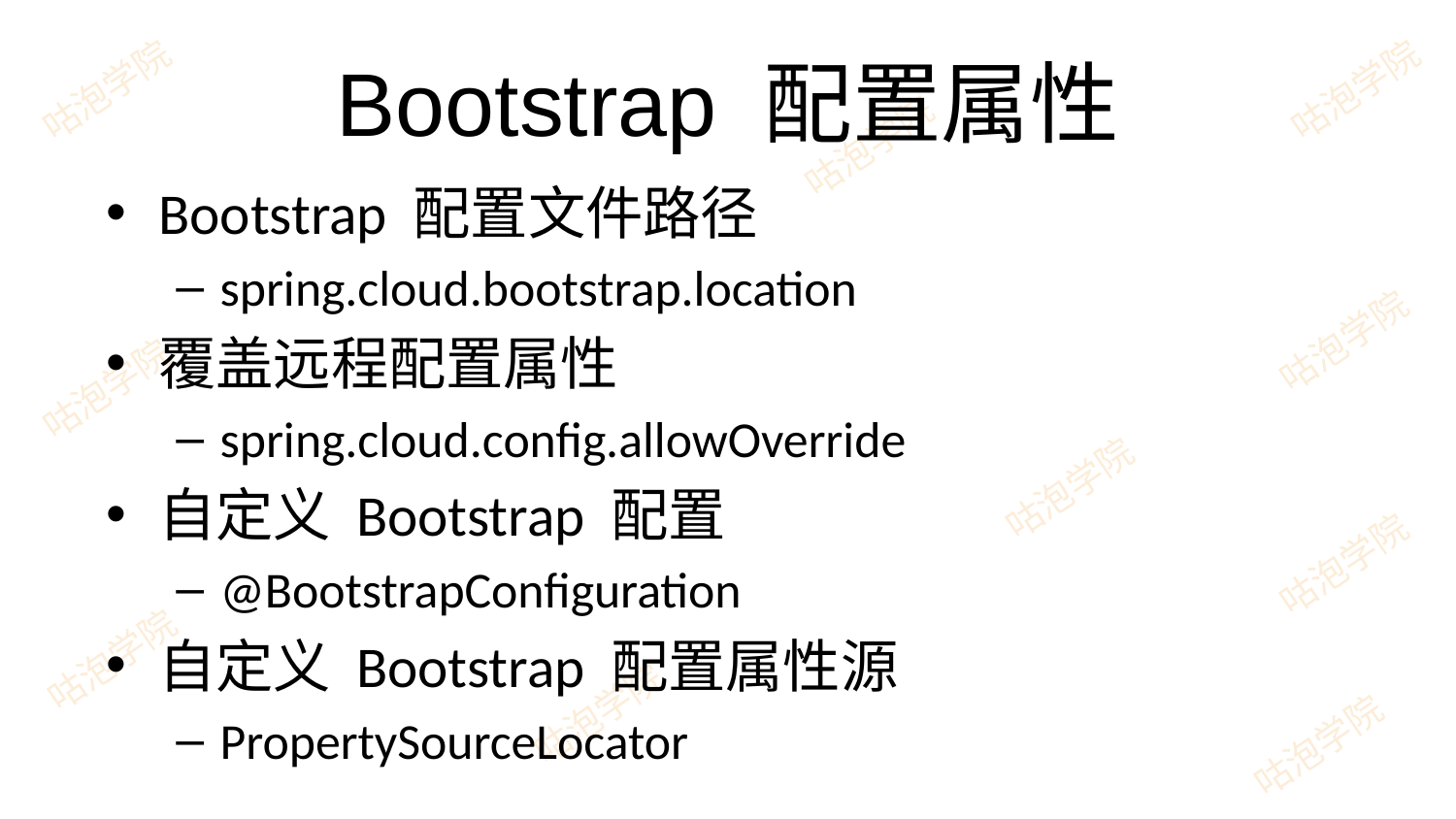

# Bootstrap 配置属性
Bootstrap 配置文件路径
spring.cloud.bootstrap.location
覆盖远程配置属性
spring.cloud.config.allowOverride
自定义 Bootstrap 配置
@BootstrapConfiguration
自定义 Bootstrap 配置属性源
PropertySourceLocator